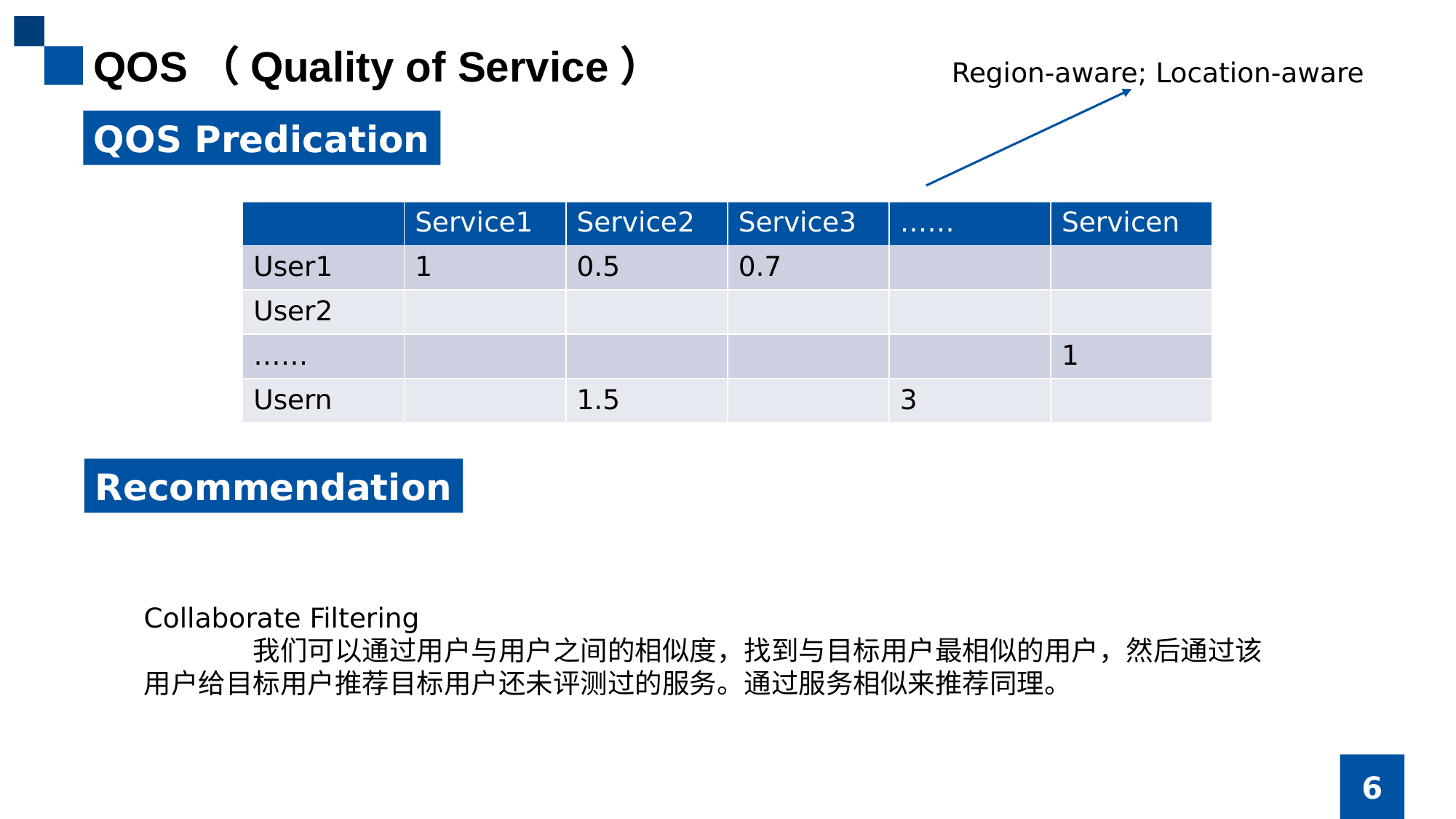

QOS（Quality of Service）
Region-aware; Location-aware
QOS Predication
|  | Service1 | Service2 | Service3 | …… | Servicen |
| --- | --- | --- | --- | --- | --- |
| User1 | 1 | 0.5 | 0.7 |  |  |
| User2 |  |  |  |  |  |
| …… |  |  |  |  | 1 |
| Usern |  | 1.5 |  | 3 |  |
Recommendation
Collaborate Filtering
	我们可以通过用户与用户之间的相似度，找到与目标用户最相似的用户，然后通过该用户给目标用户推荐目标用户还未评测过的服务。通过服务相似来推荐同理。
6